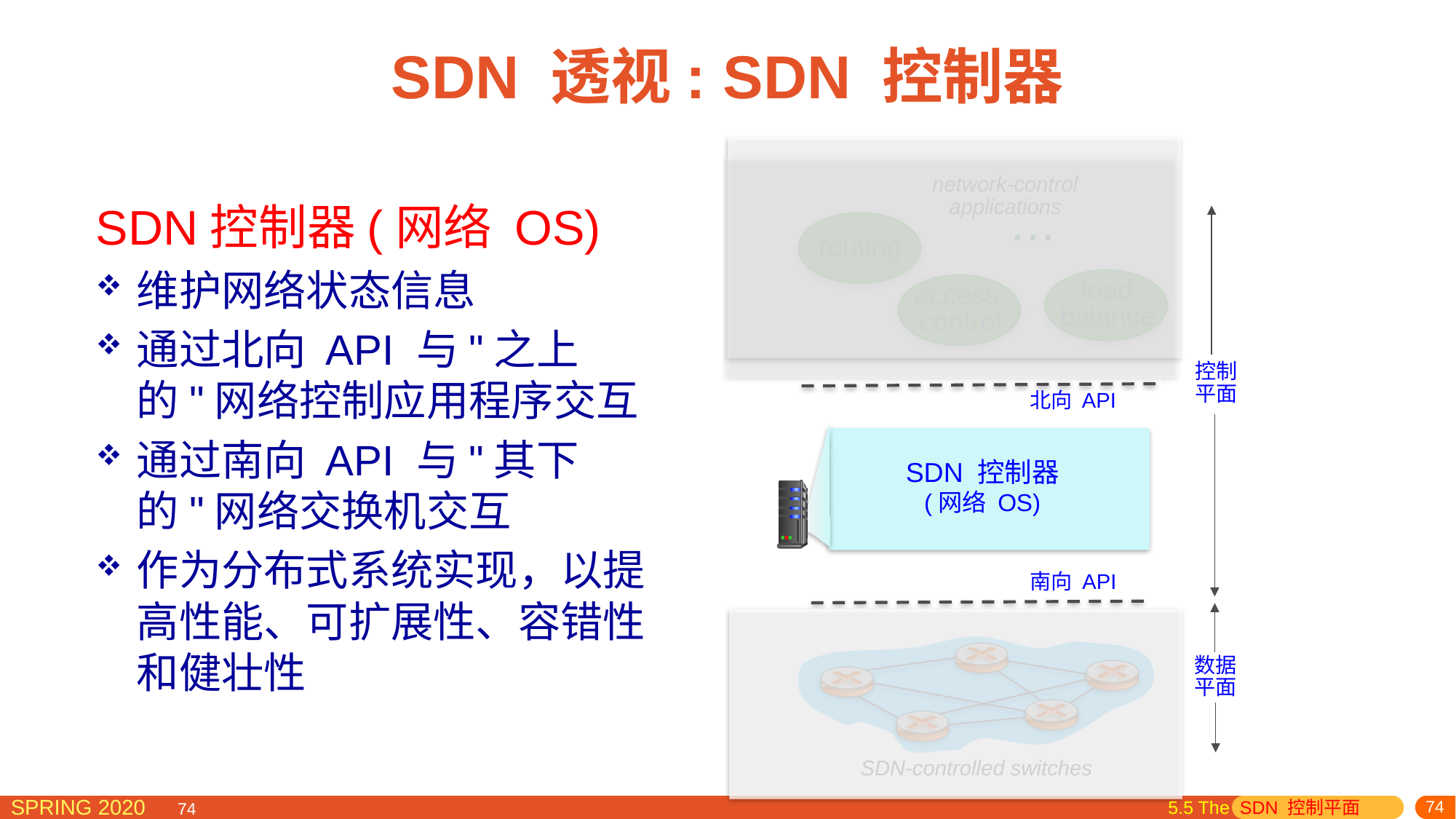

# SDN 透视: SDN 控制器

network-control applications
…
SDN控制器(网络 OS)
维护网络状态信息
通过北向 API 与"之上的"网络控制应用程序交互
通过南向 API 与"其下的"网络交换机交互
作为分布式系统实现，以提高性能、可扩展性、容错性和健壮性

routing

load
balance

access
control
控制
平面
北向 API

SDN 控制器
(网络 OS)

南向 API

数据
平面
SDN-controlled switches
5.5 The  SDN 控制平面